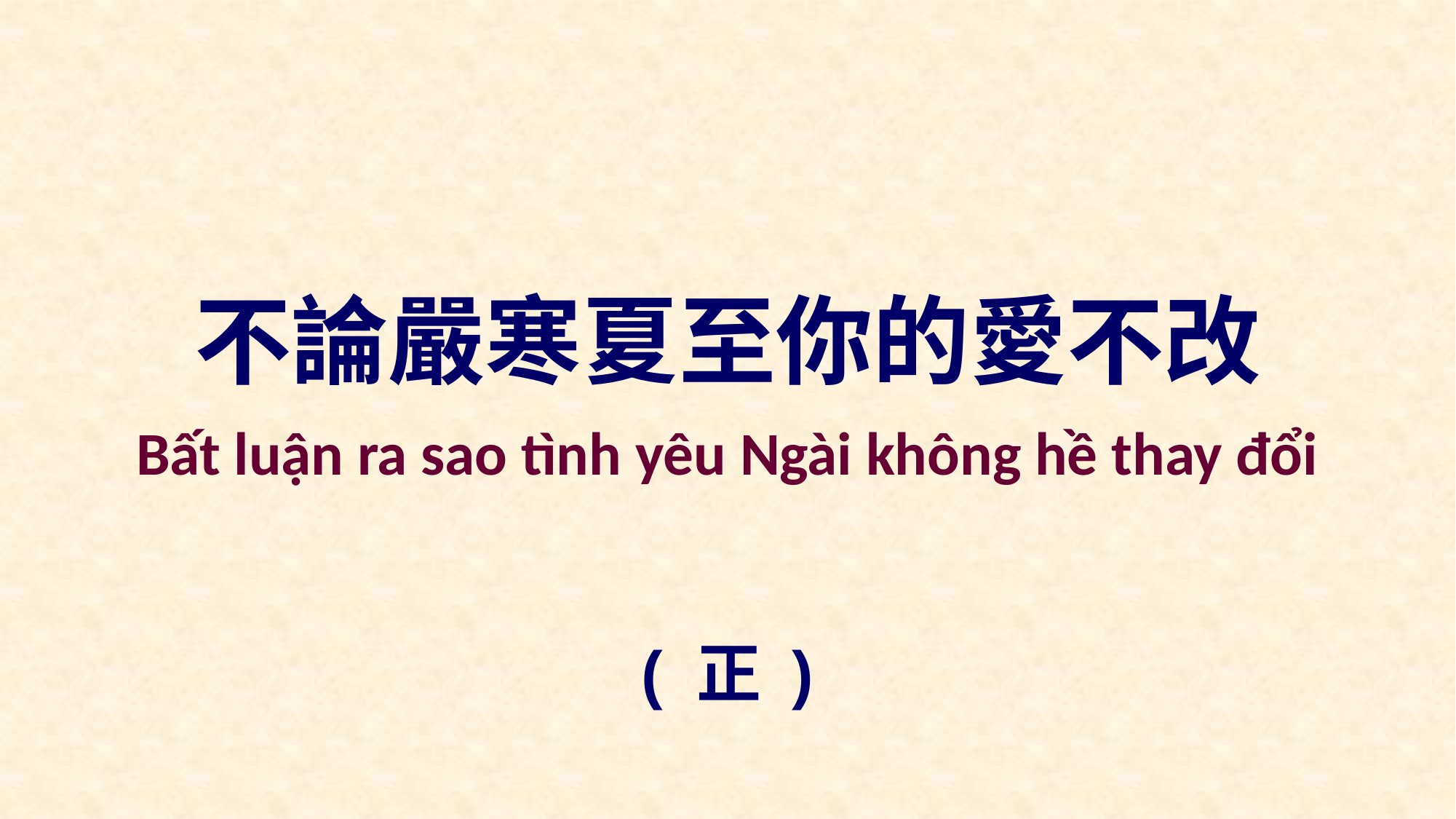

不論嚴寒夏至你的愛不改
Bất luận ra sao tình yêu Ngài không hề thay đổi
( 正 )